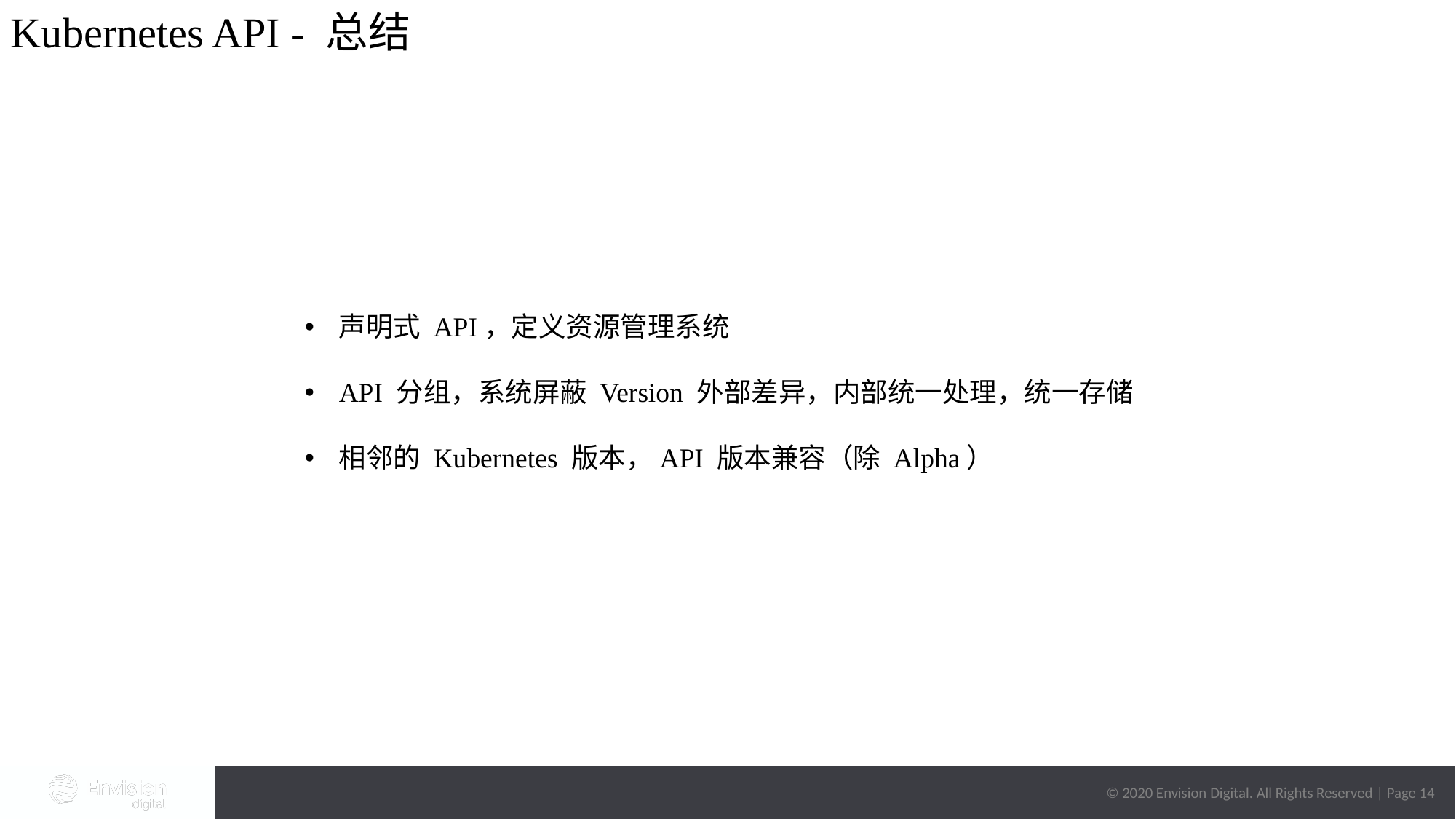

Kubernetes API - 总结
声明式 API，定义资源管理系统
API 分组，系统屏蔽 Version 外部差异，内部统一处理，统一存储
相邻的 Kubernetes 版本，API 版本兼容（除 Alpha）